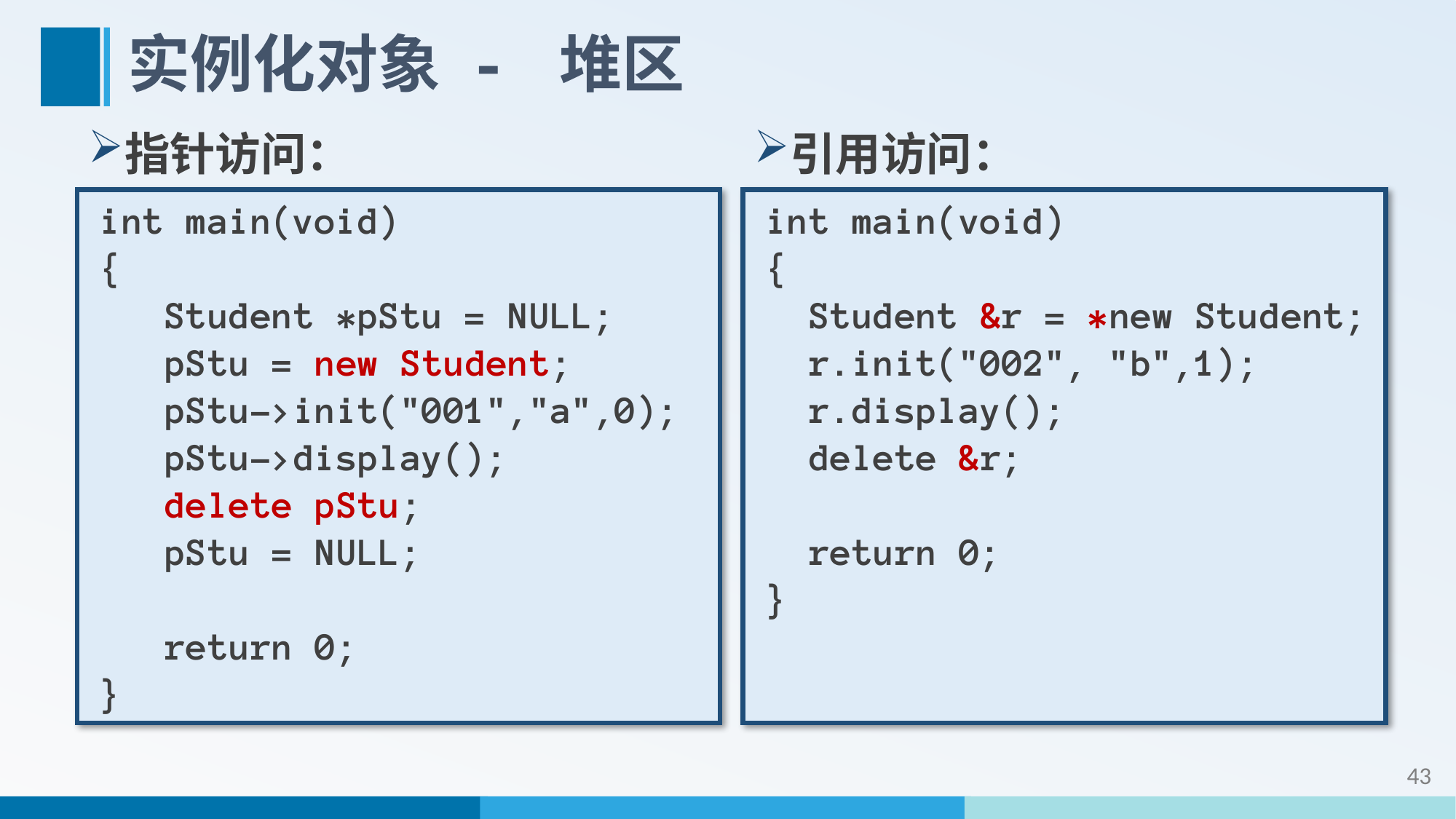

# 实例化对象 - 堆区
指针访问：
引用访问：
int main(void)
{
   Student *pStu = NULL;
   pStu = new Student;
   pStu->init("001","a",0);
   pStu->display();
   delete pStu;
   pStu = NULL;

   return 0;
}
int main(void)
{
  Student &r = *new Student;
  r.init("002", "b",1);
  r.display();
  delete &r;

  return 0;
}